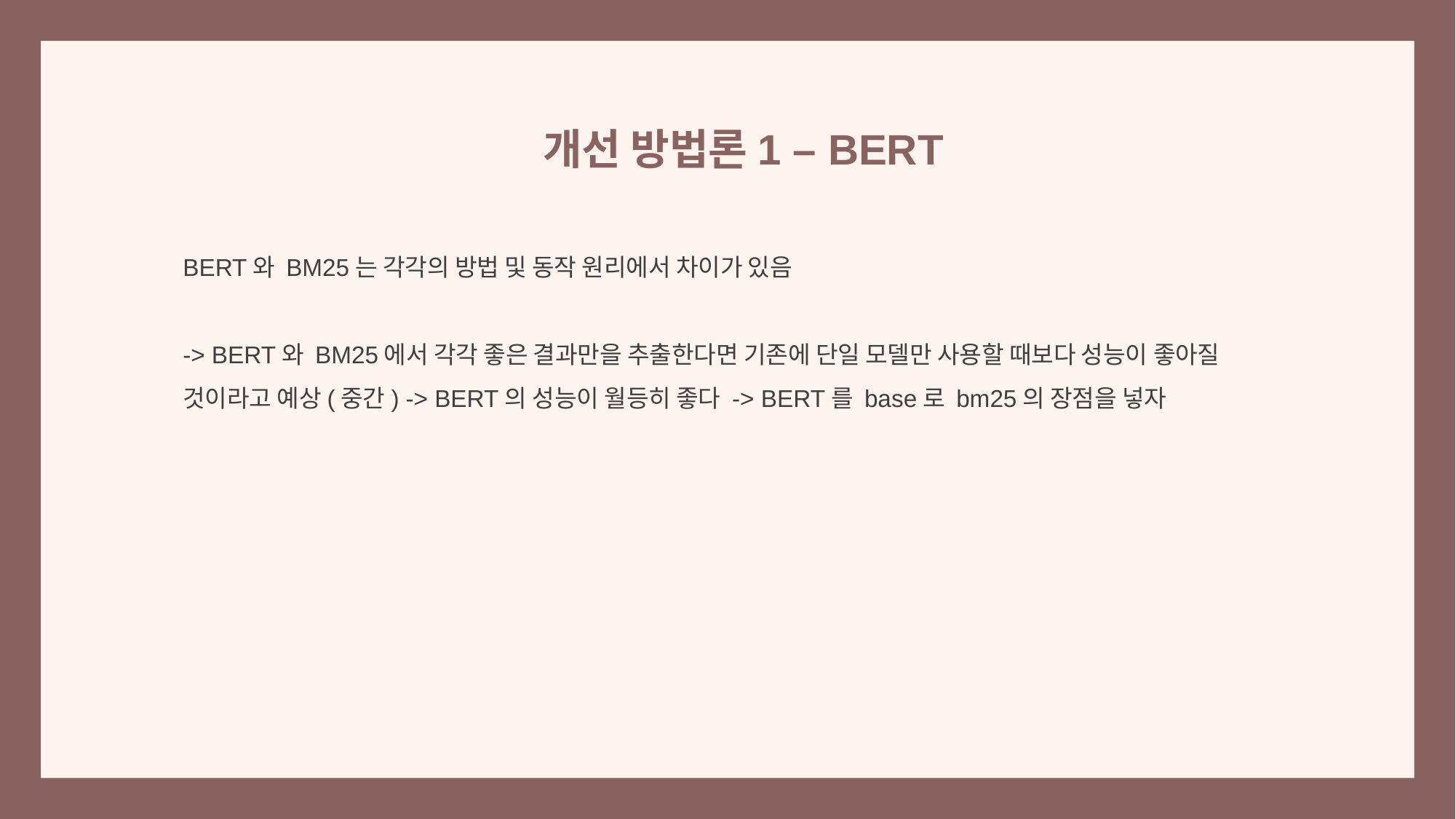

개선 방법론1 – BERT
BERT와 BM25는 각각의 방법 및 동작 원리에서 차이가 있음

-> BERT와 BM25에서 각각 좋은 결과만을 추출한다면 기존에 단일 모델만 사용할 때보다 성능이 좋아질 것이라고 예상(중간) -> BERT의 성능이 월등히 좋다 -> BERT를 base로 bm25의 장점을 넣자